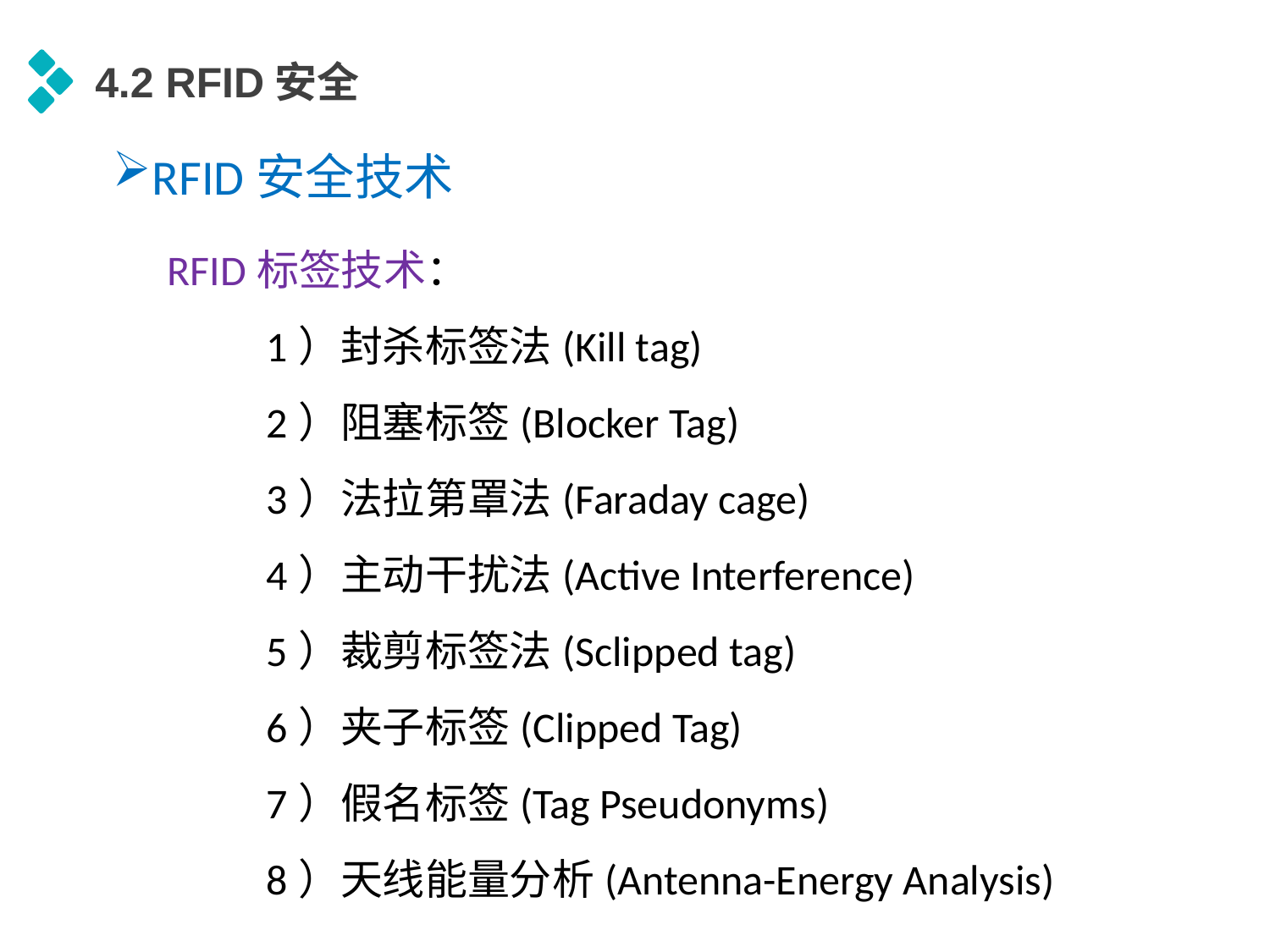

4.2 RFID安全

RFID安全技术
RFID标签技术：
1）封杀标签法(Kill tag)
2）阻塞标签(Blocker Tag)
3）法拉第罩法(Faraday cage)
4）主动干扰法(Active Interference)
5）裁剪标签法(Sclipped tag)
6）夹子标签(Clipped Tag)
7）假名标签(Tag Pseudonyms)
8）天线能量分析(Antenna-Energy Analysis)